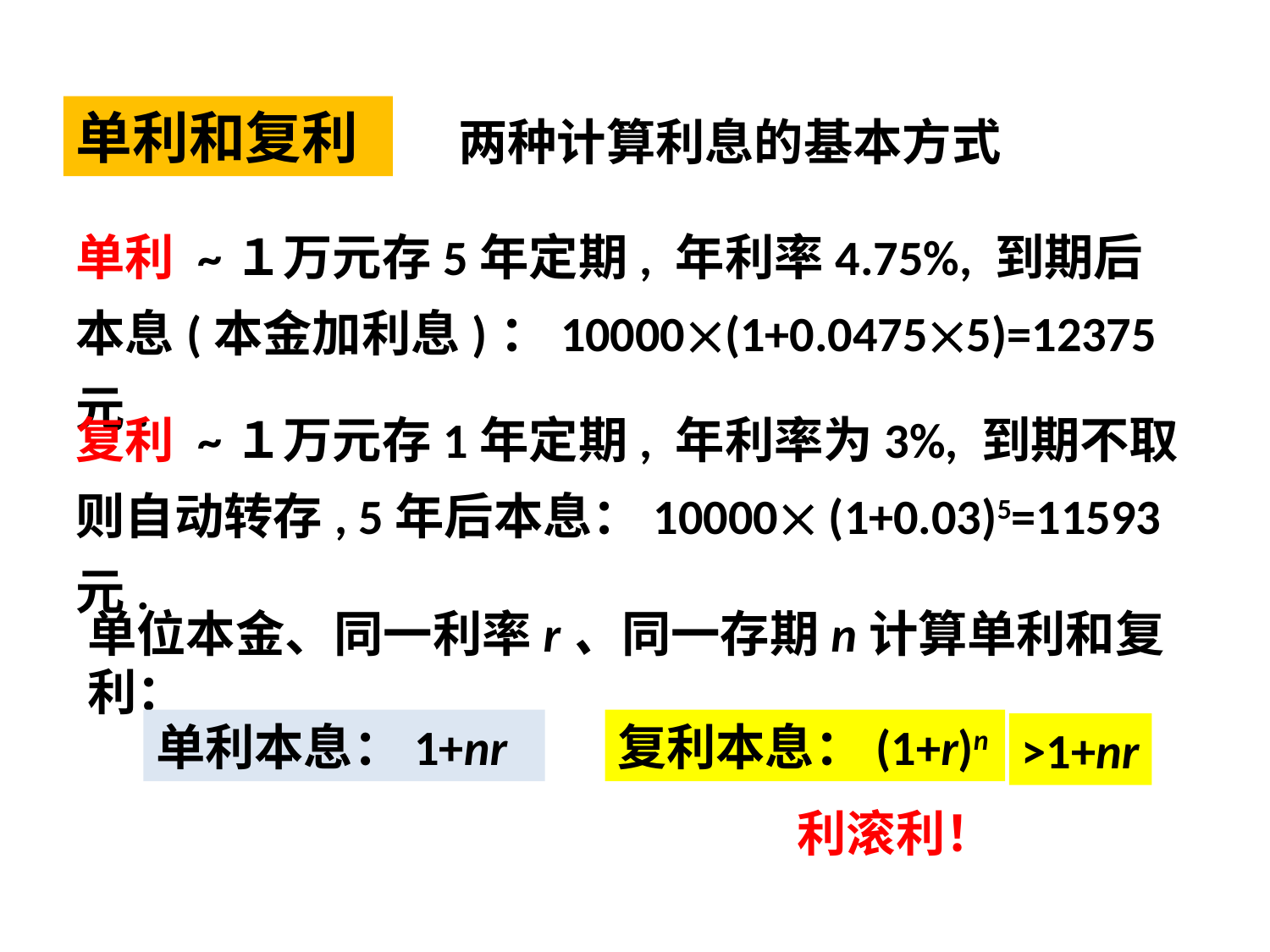

单利和复利
两种计算利息的基本方式
单利 ~１万元存5年定期, 年利率4.75%, 到期后本息(本金加利息)：10000×(1+0.0475×5)=12375元.
复利 ~１万元存1年定期, 年利率为3%, 到期不取则自动转存, 5年后本息：10000× (1+0.03)5=11593元.
单位本金、同一利率r、同一存期n计算单利和复利：
单利本息：1+nr
复利本息：(1+r)n
>1+nr
利滚利！